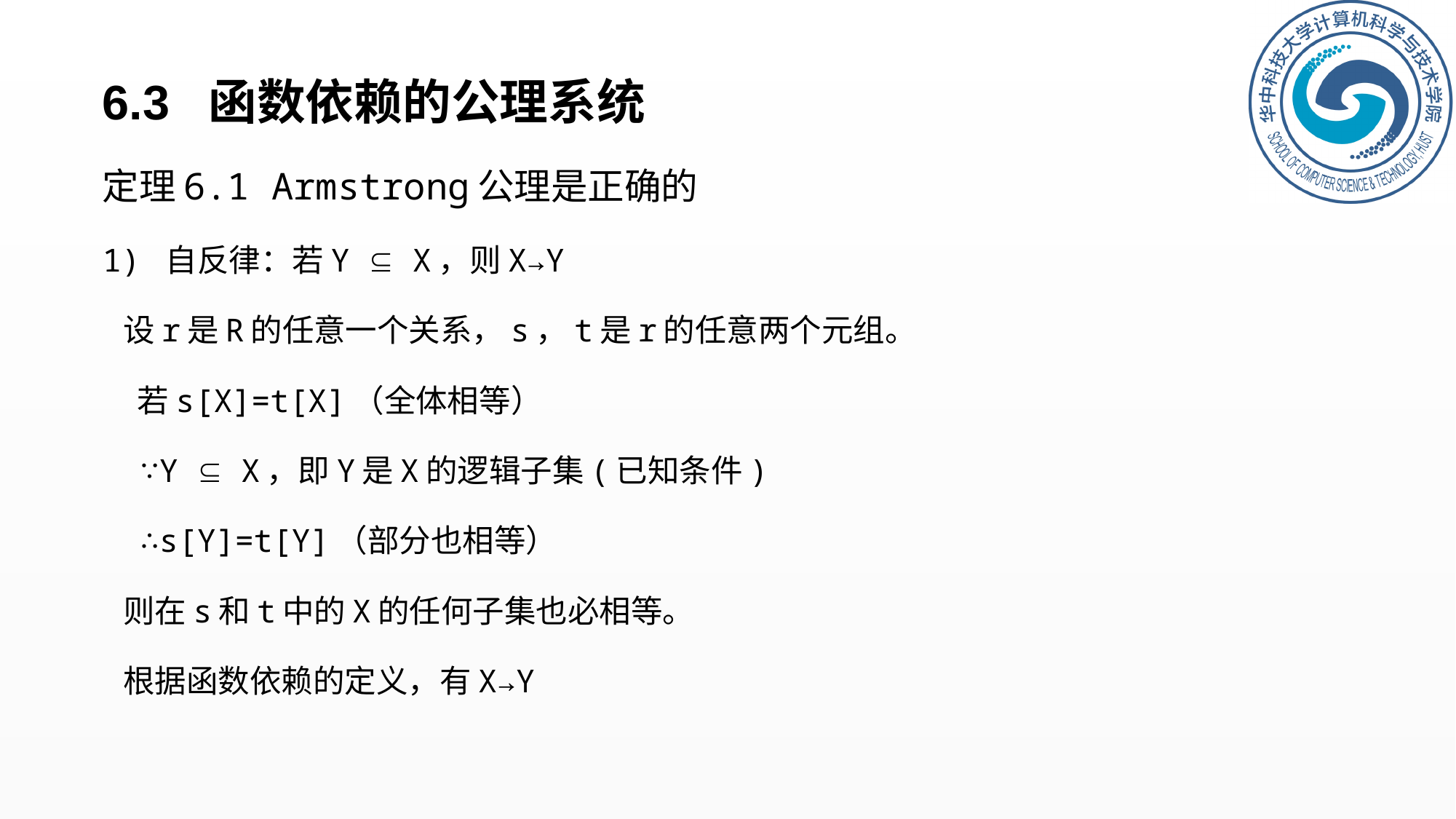

# 6.3  函数依赖的公理系统
定理6.1 Armstrong公理是正确的
1) 自反律：若Y ⊆ X，则X→Y
  设r是R的任意一个关系，s，t是r的任意两个元组。
    若s[X]=t[X]（全体相等）
  ∵Y ⊆ X，即Y是X的逻辑子集(已知条件)
  ∴s[Y]=t[Y]（部分也相等）
  则在s和t中的X的任何子集也必相等。
  根据函数依赖的定义，有X→Y